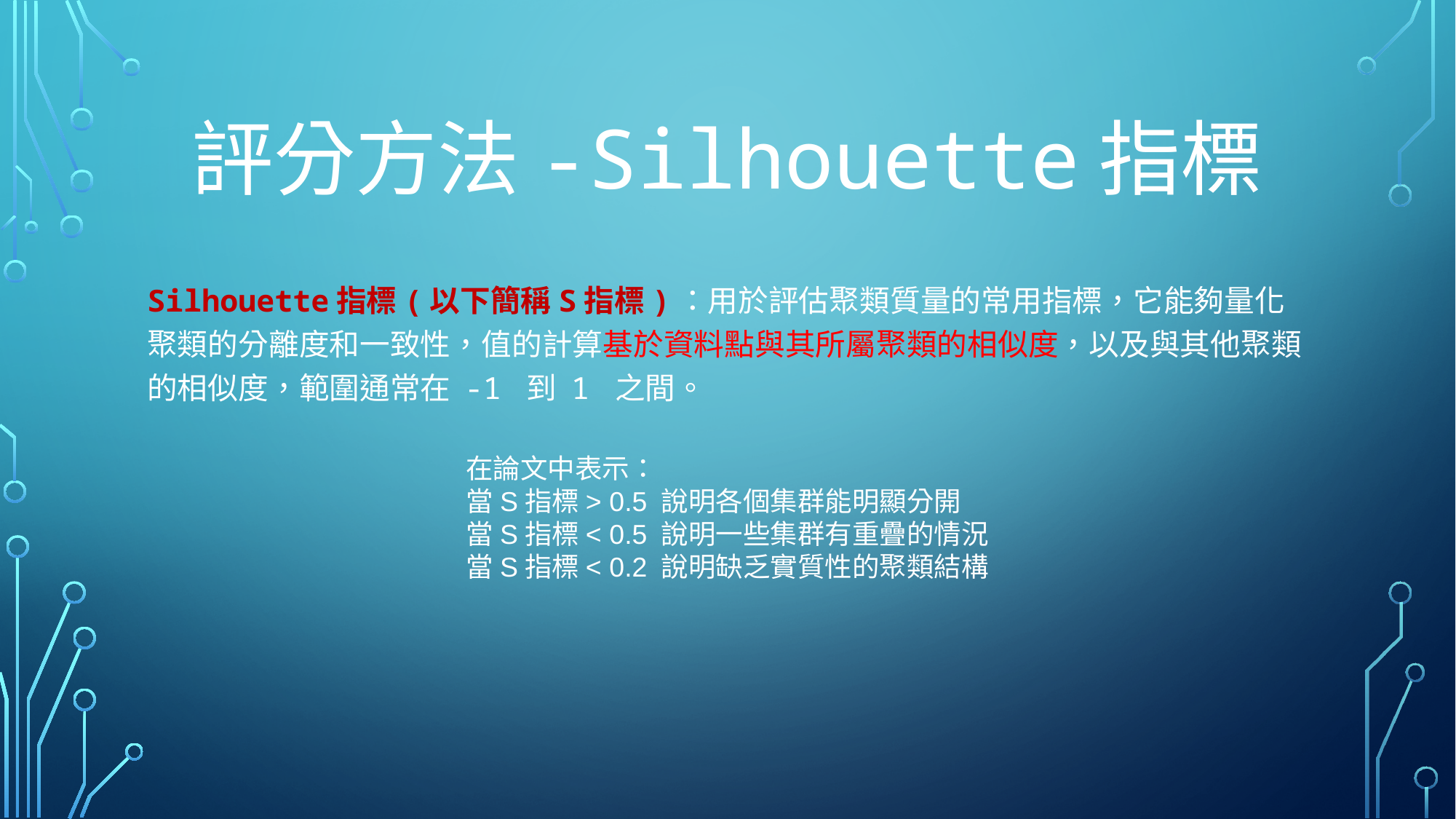

# 評分方法-Silhouette指標
Silhouette指標(以下簡稱S指標)：用於評估聚類質量的常用指標，它能夠量化聚類的分離度和一致性，值的計算基於資料點與其所屬聚類的相似度，以及與其他聚類的相似度，範圍通常在 -1 到 1 之間。

在論文中表示：
當S指標> 0.5 說明各個集群能明顯分開
當S指標< 0.5 說明一些集群有重疊的情況
當S指標< 0.2 說明缺乏實質性的聚類結構